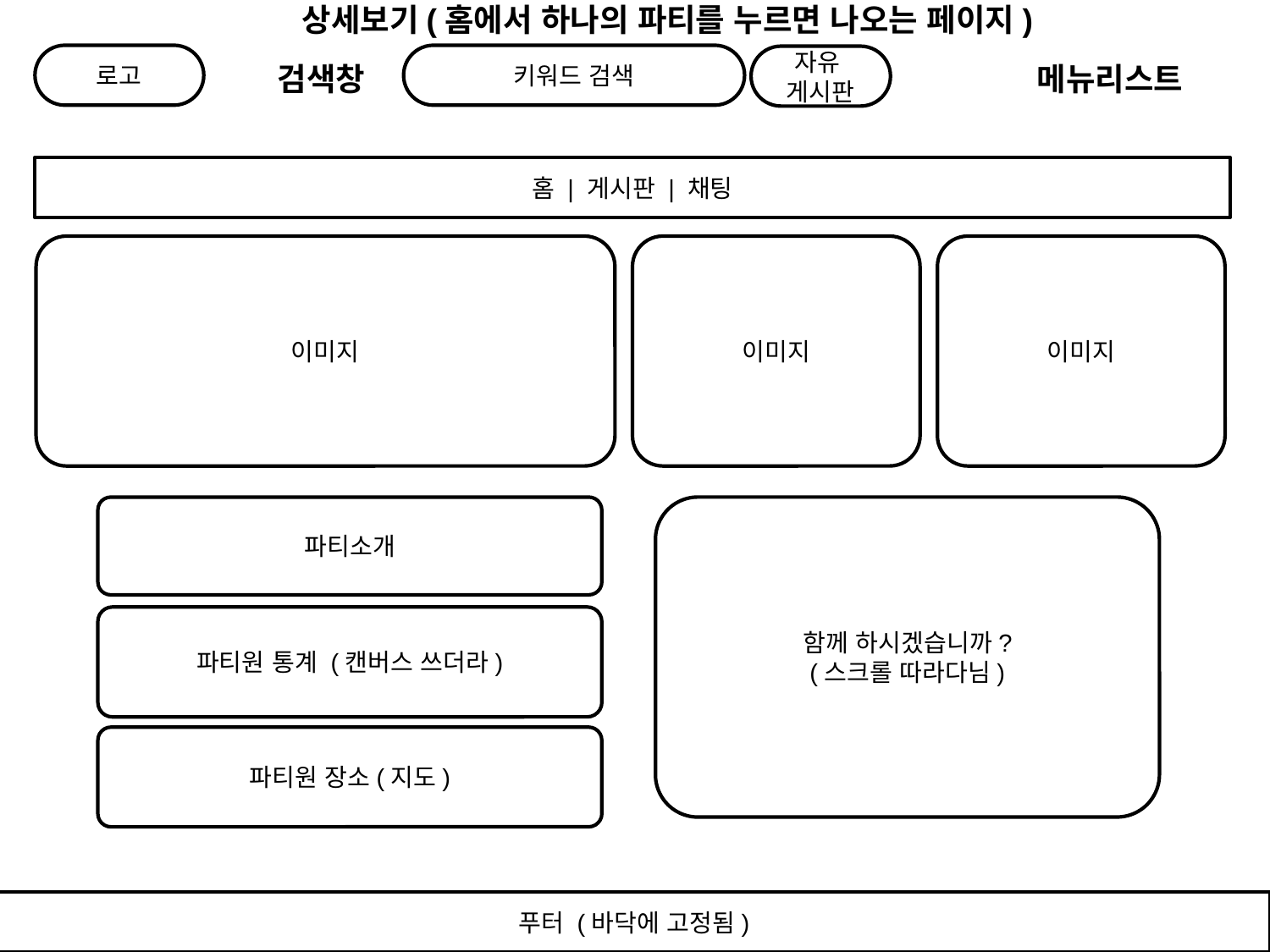

상세보기(홈에서 하나의 파티를 누르면 나오는 페이지)
로고
키워드 검색
자유
게시판
검색창
메뉴리스트
홈 | 게시판 | 채팅
이미지
이미지
이미지
파티소개
함께 하시겠습니까?
(스크롤 따라다님)
파티원 통계 (캔버스 쓰더라)
파티원 장소(지도)
푸터 (바닥에 고정됨)